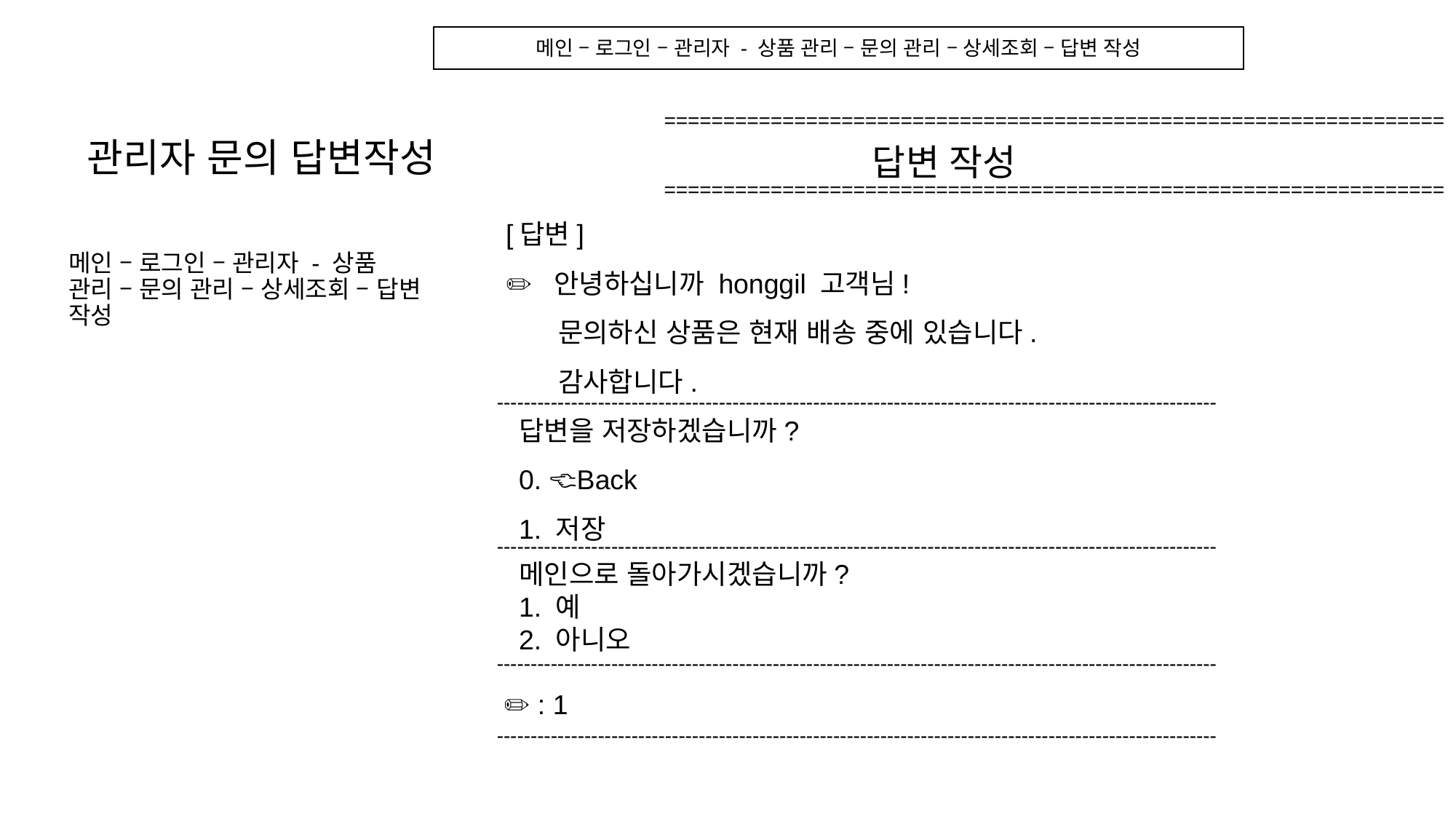

메인 – 로그인 – 관리자 - 상품 관리 – 문의 관리 – 상세조회 – 답변 작성
==================================================================
답변 작성
==================================================================
관리자 문의 답변작성
[답변]
✏  안녕하십니까 honggil 고객님!
      문의하신 상품은 현재 배송 중에 있습니다.
      감사합니다.
메인 – 로그인 – 관리자 - 상품 관리 – 문의 관리 – 상세조회 – 답변 작성
-----------------------------------------------------------------------------------------------------------
답변을 저장하겠습니까?
0. 👈Back
1. 저장
-----------------------------------------------------------------------------------------------------------
메인으로 돌아가시겠습니까?
1. 예
2. 아니오
-----------------------------------------------------------------------------------------------------------
✏ : 1
-----------------------------------------------------------------------------------------------------------